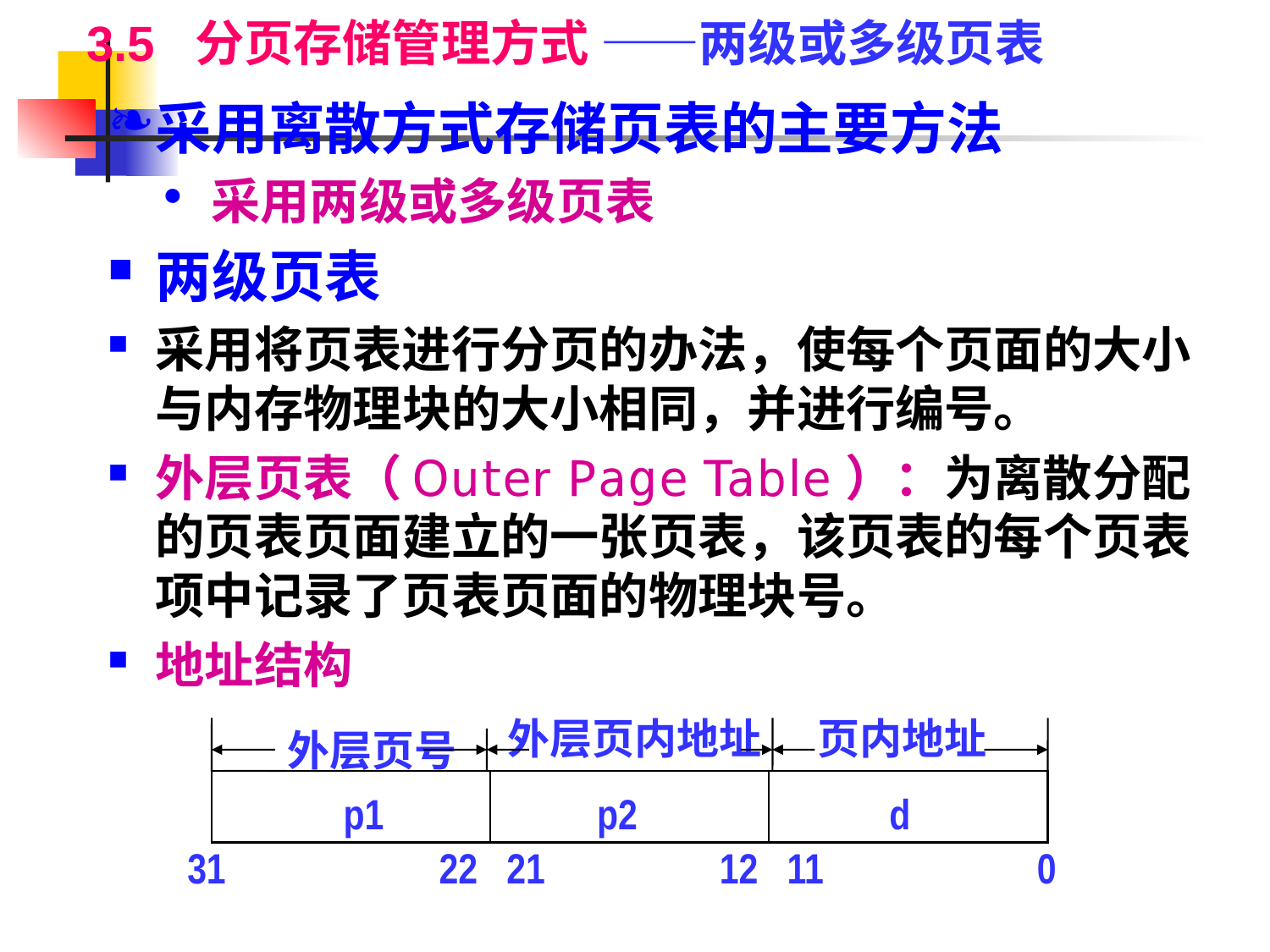

3.5  分页存储管理方式 ——两级或多级页表
采用离散方式存储页表的主要方法
采用两级或多级页表
两级页表
采用将页表进行分页的办法，使每个页面的大小与内存物理块的大小相同，并进行编号。
外层页表（Outer Page Table）：为离散分配的页表页面建立的一张页表，该页表的每个页表项中记录了页表页面的物理块号。
地址结构
外层页内地址
页内地址

外层页号

|  |  |  |
| --- | --- | --- |

         p1                      p2                          d
31                      22   21                  12   11                      0